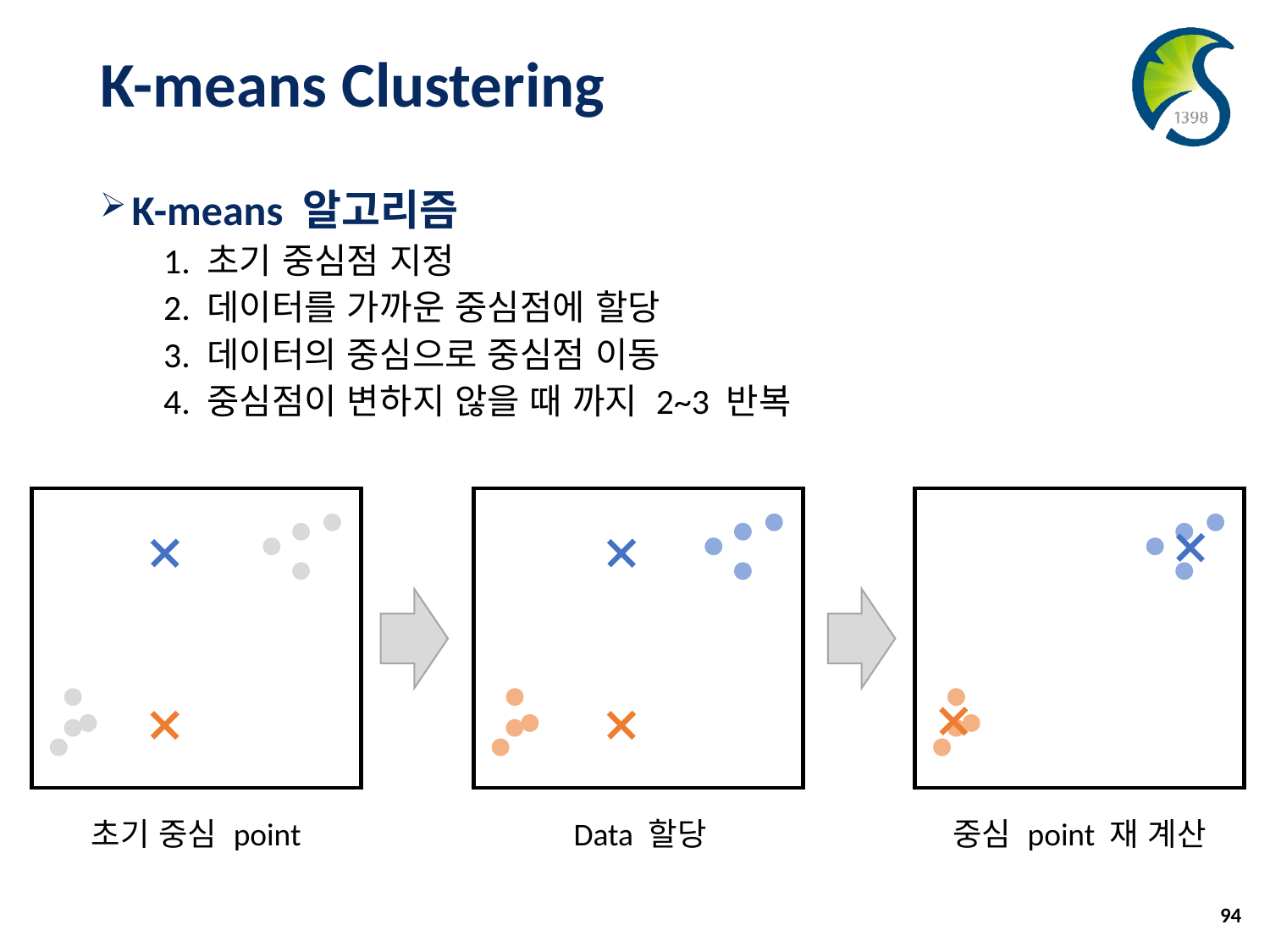

# K-means Clustering
K-means 알고리즘
1. 초기 중심점 지정
2. 데이터를 가까운 중심점에 할당
3. 데이터의 중심으로 중심점 이동
4. 중심점이 변하지 않을 때 까지 2~3 반복

초기 중심 point
Data 할당
중심 point 재 계산
94